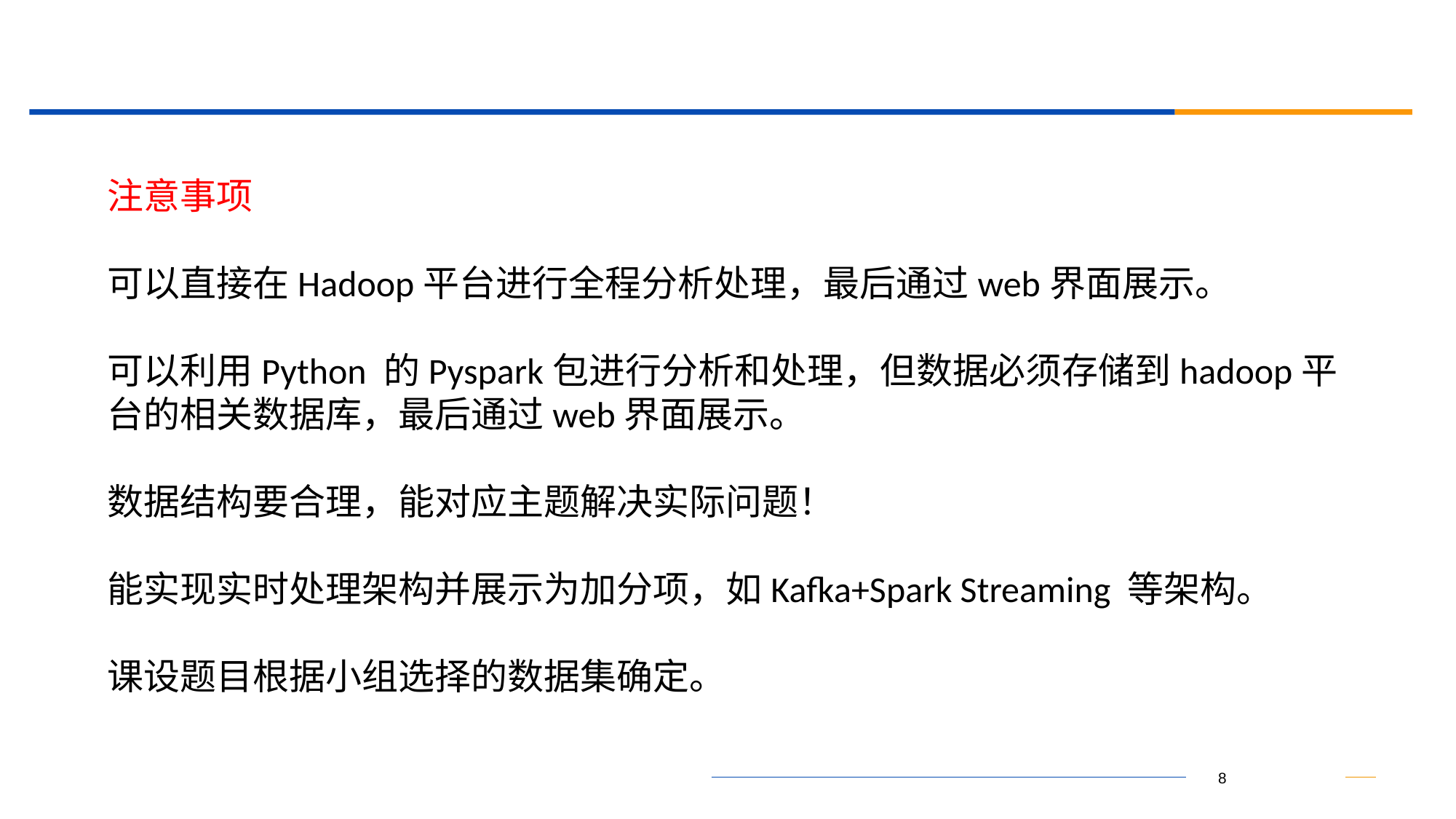

注意事项

可以直接在Hadoop平台进行全程分析处理，最后通过web界面展示。

可以利用Python 的Pyspark包进行分析和处理，但数据必须存储到hadoop平台的相关数据库，最后通过web界面展示。

数据结构要合理，能对应主题解决实际问题！

能实现实时处理架构并展示为加分项，如Kafka+Spark Streaming 等架构。

课设题目根据小组选择的数据集确定。